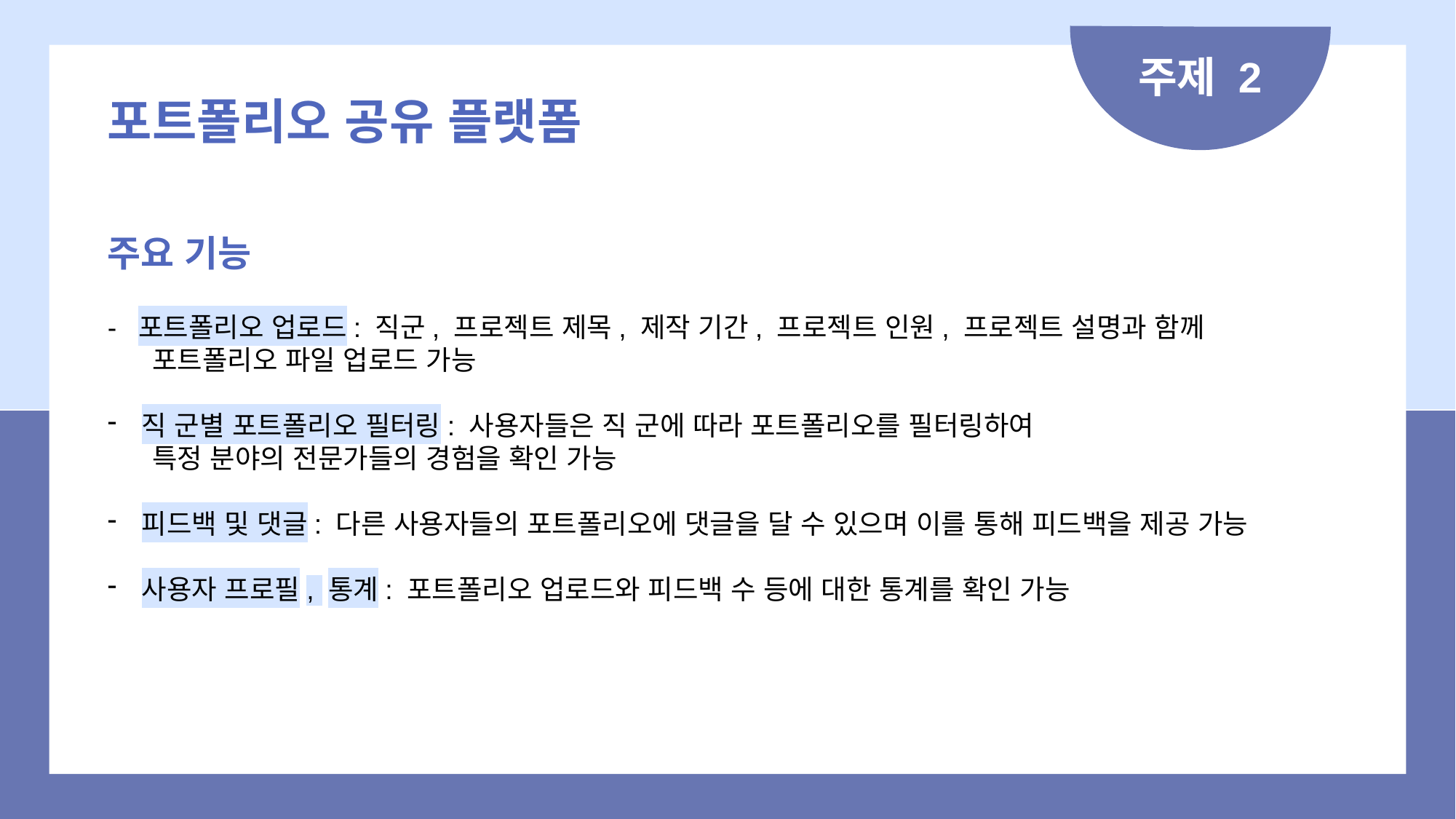

주제 2
포트폴리오 공유 플랫폼
주요 기능

-  포트폴리오 업로드: 직군, 프로젝트 제목, 제작 기간, 프로젝트 인원, 프로젝트 설명과 함께
     포트폴리오 파일 업로드 가능

직 군별 포트폴리오 필터링: 사용자들은 직 군에 따라 포트폴리오를 필터링하여
     특정 분야의 전문가들의 경험을 확인 가능

피드백 및 댓글: 다른 사용자들의 포트폴리오에 댓글을 달 수 있으며 이를 통해 피드백을 제공 가능

사용자 프로필, 통계: 포트폴리오 업로드와 피드백 수 등에 대한 통계를 확인 가능